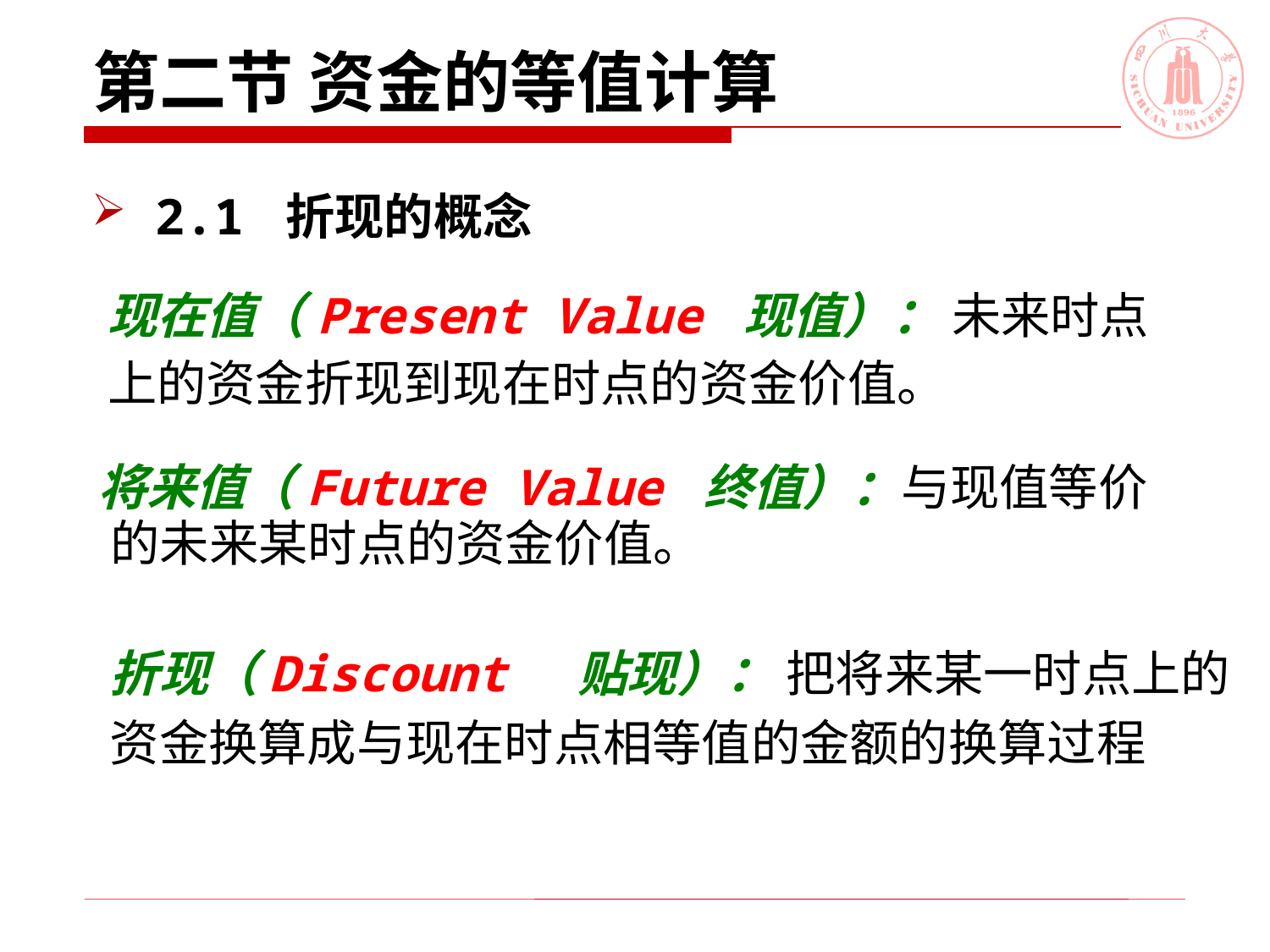

# 第二节 资金的等值计算
2.1 折现的概念
现在值（Present Value 现值）： 未来时点上的资金折现到现在时点的资金价值。
  将来值（Future Value 终值）：与现值等价的未来某时点的资金价值。

折现（Discount  贴现）： 把将来某一时点上的
资金换算成与现在时点相等值的金额的换算过程